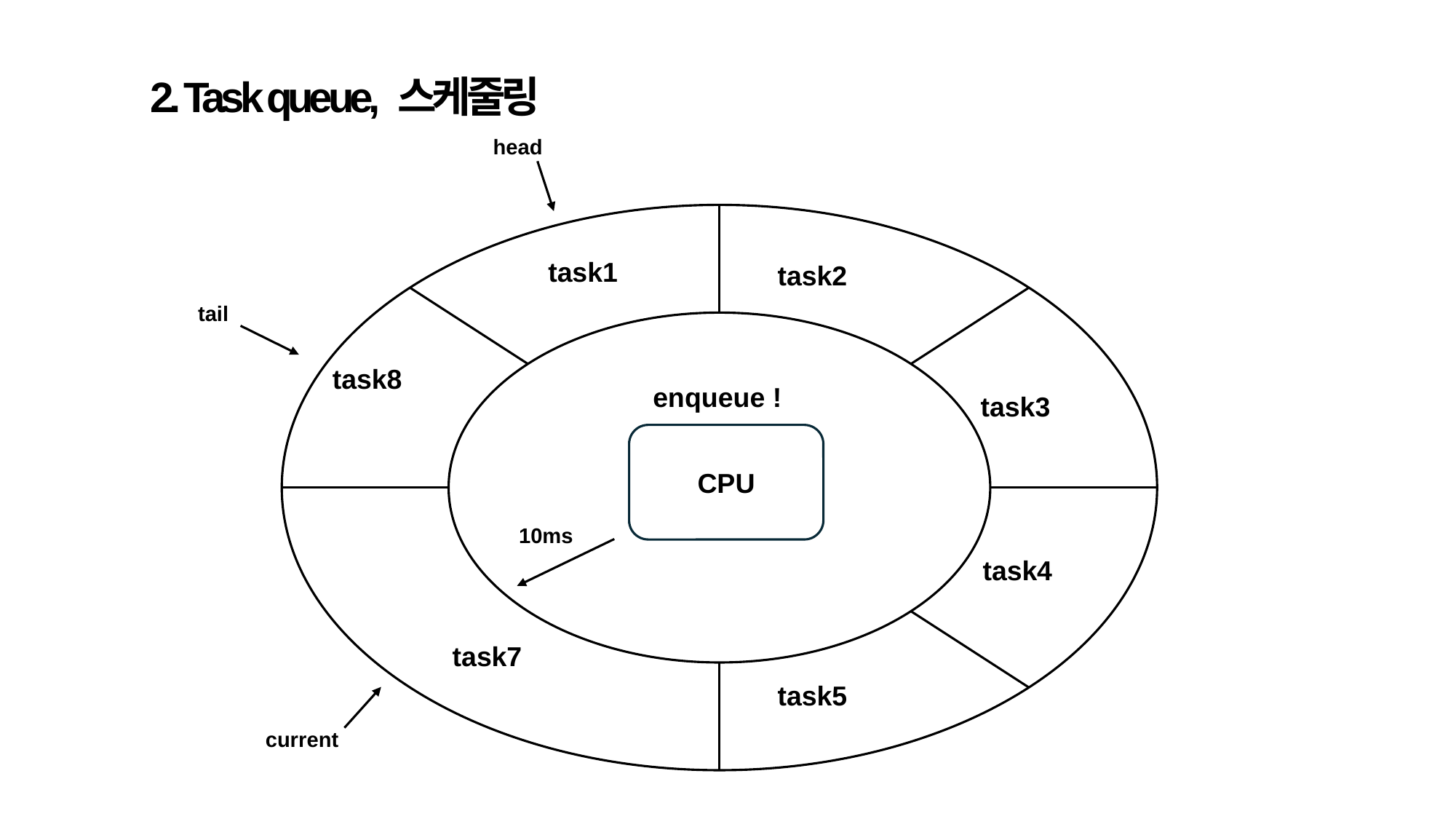

2. Task queue, 스케줄링
head

task1
task2
tail

task8
task3
10ms
task4
task7
task5
current
CPU
enqueue !